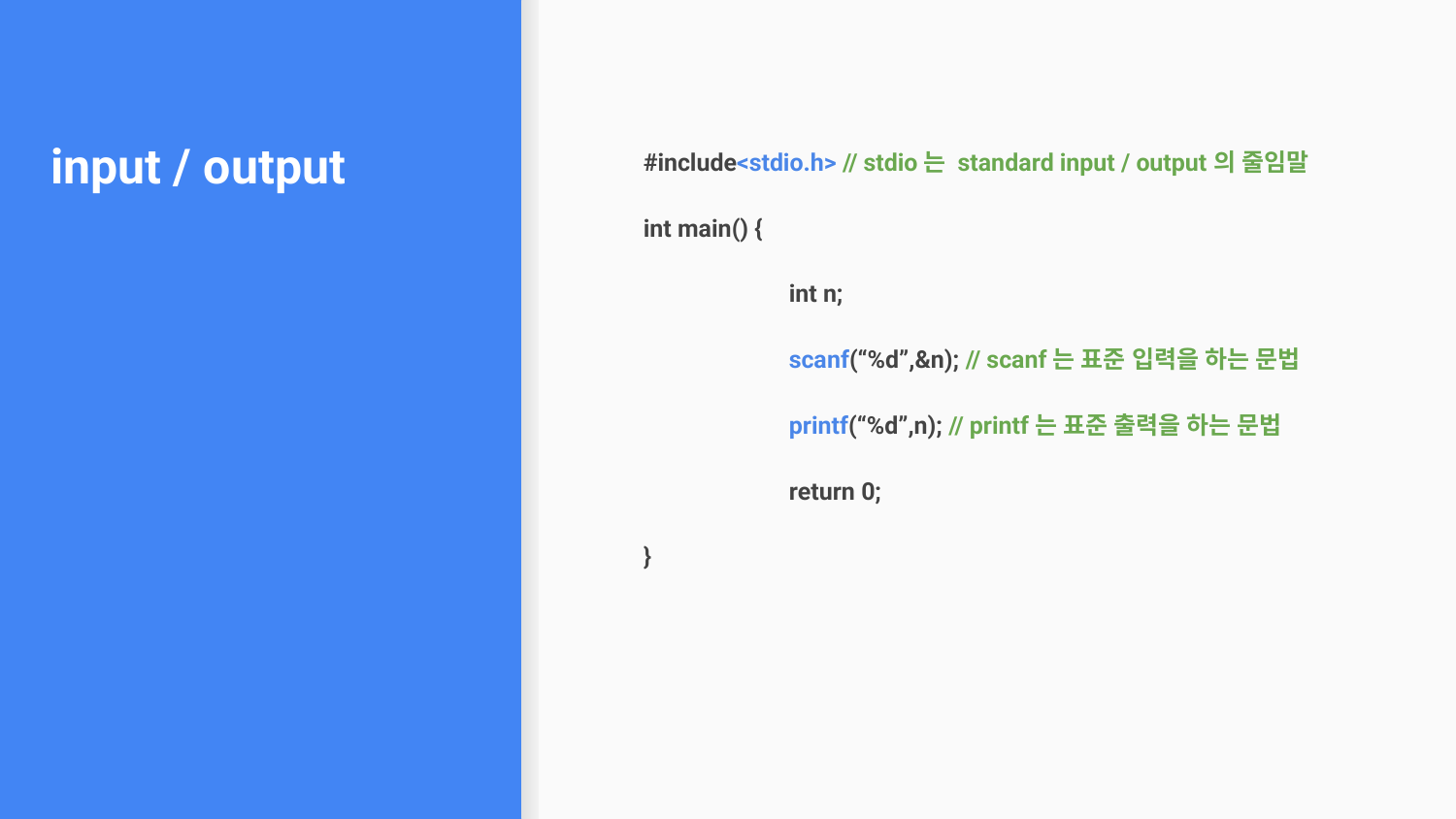

# input / output
#include<stdio.h> // stdio는 standard input / output의 줄임말
int main() {
	int n;
	scanf(“%d”,&n); // scanf는 표준 입력을 하는 문법
	printf(“%d”,n); // printf는 표준 출력을 하는 문법
	return 0;
}